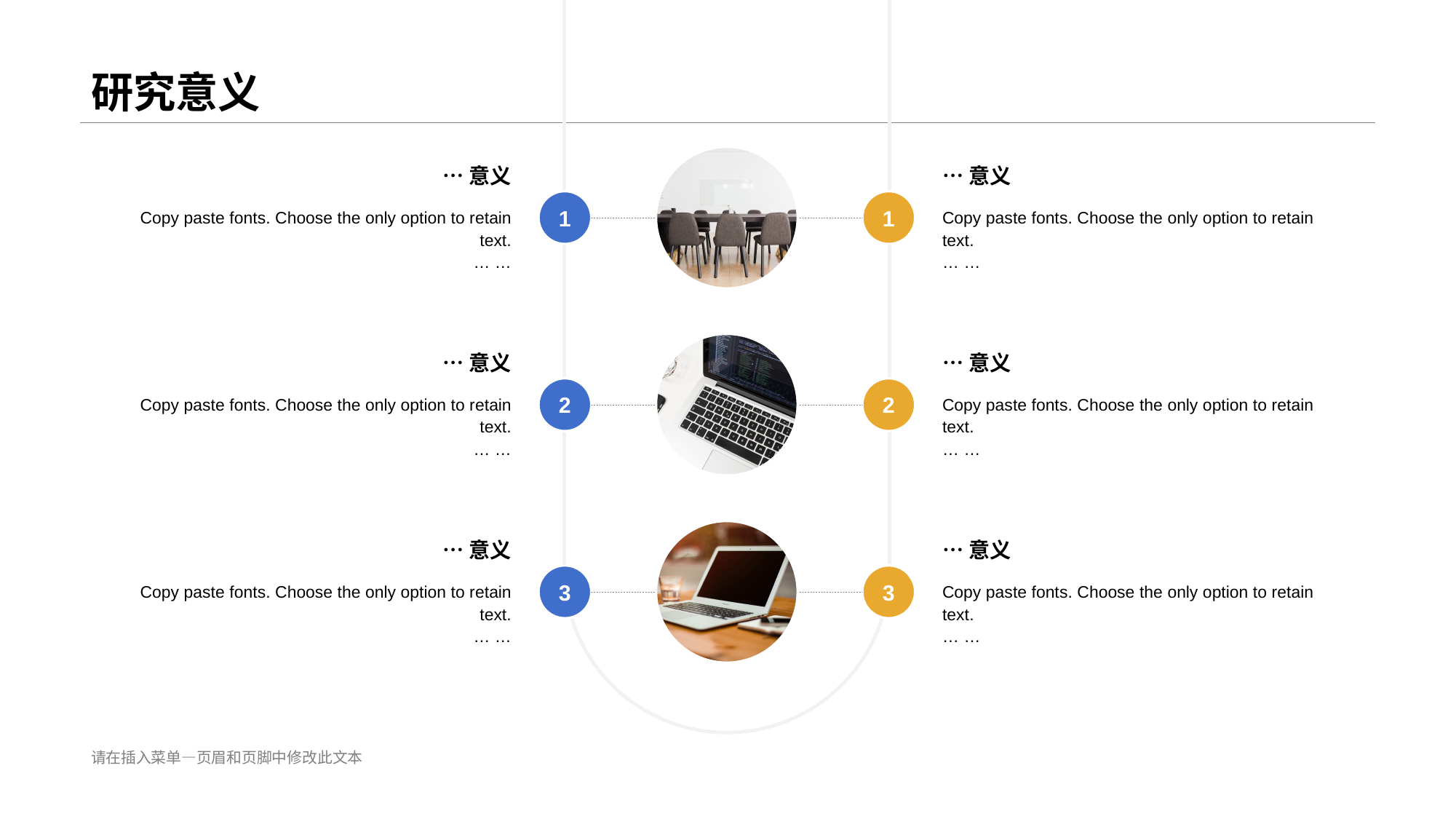

…意义
Copy paste fonts. Choose the only option to retain text.
… …
1
…意义
Copy paste fonts. Choose the only option to retain text.
… …
1

…意义
Copy paste fonts. Choose the only option to retain text.
… …
2
…意义
Copy paste fonts. Choose the only option to retain text.
… …
2

…意义
Copy paste fonts. Choose the only option to retain text.
… …
3
…意义
Copy paste fonts. Choose the only option to retain text.
… …
3
# 研究意义
请在插入菜单—页眉和页脚中修改此文本
5